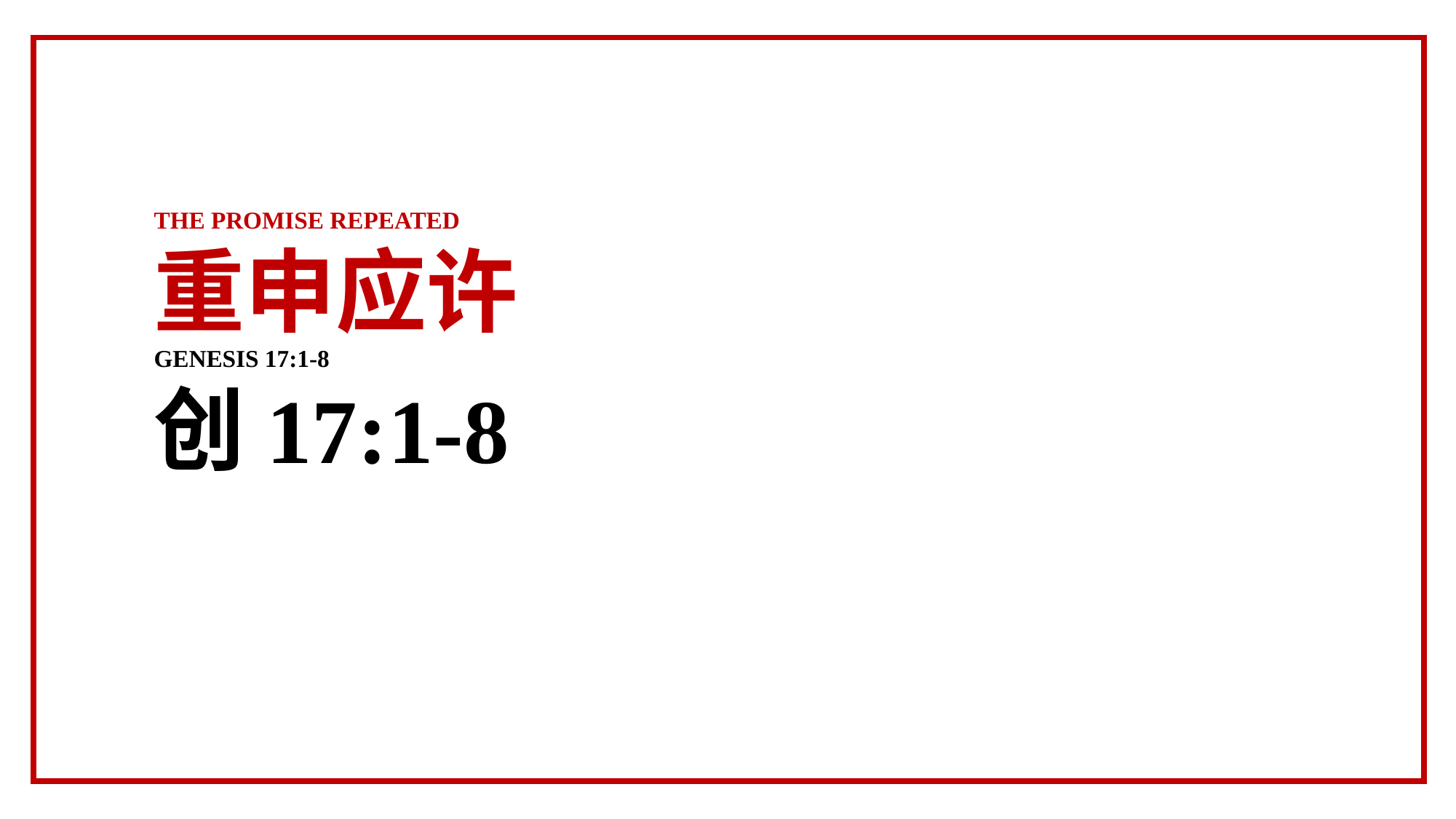

THE PROMISE REPEATED
重申应许
GENESIS 17:1-8
创17:1-8